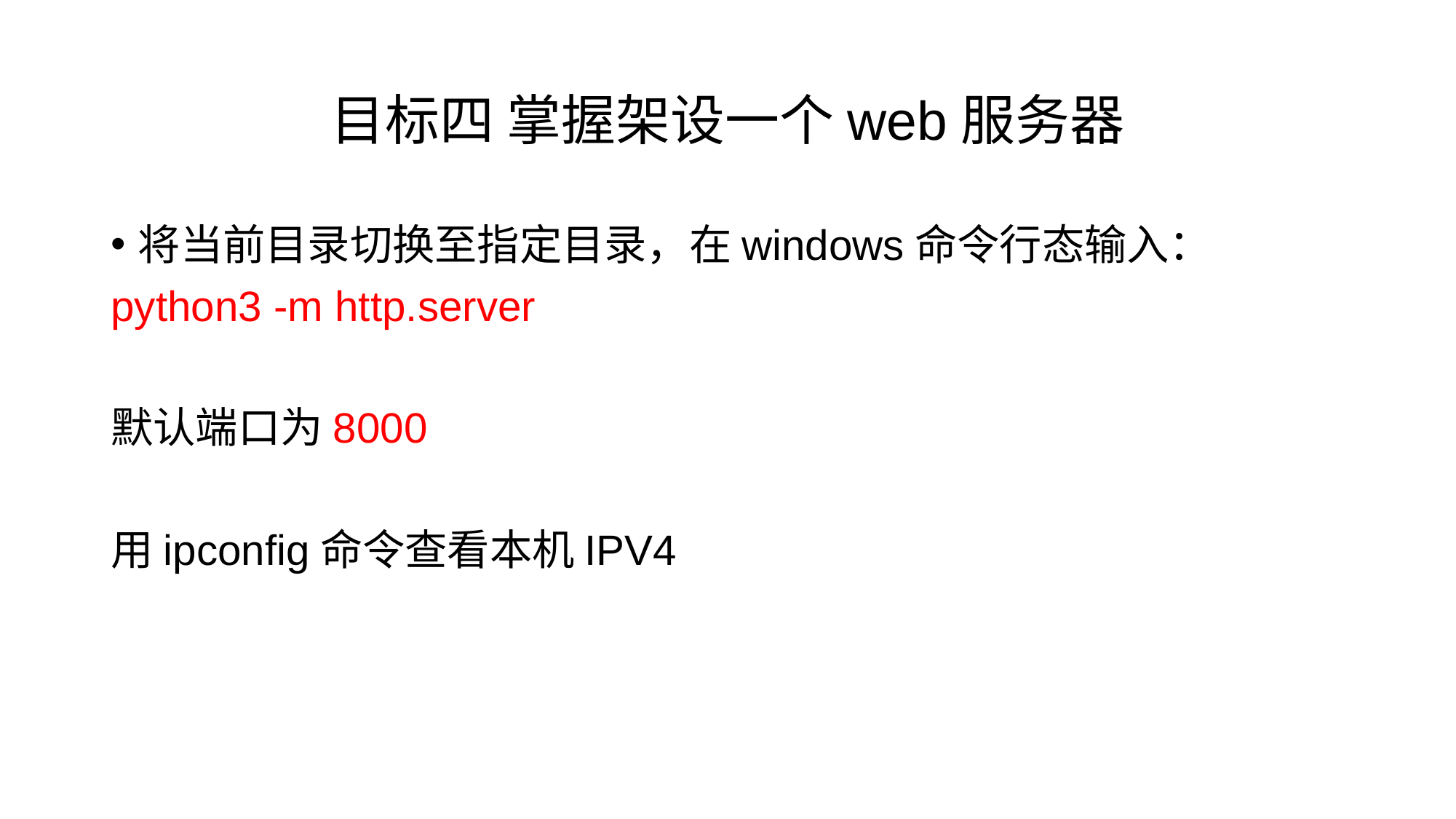

# 目标四 掌握架设一个web服务器
将当前目录切换至指定目录，在windows命令行态输入：
python3 -m http.server

默认端口为8000

用ipconfig命令查看本机IPV4